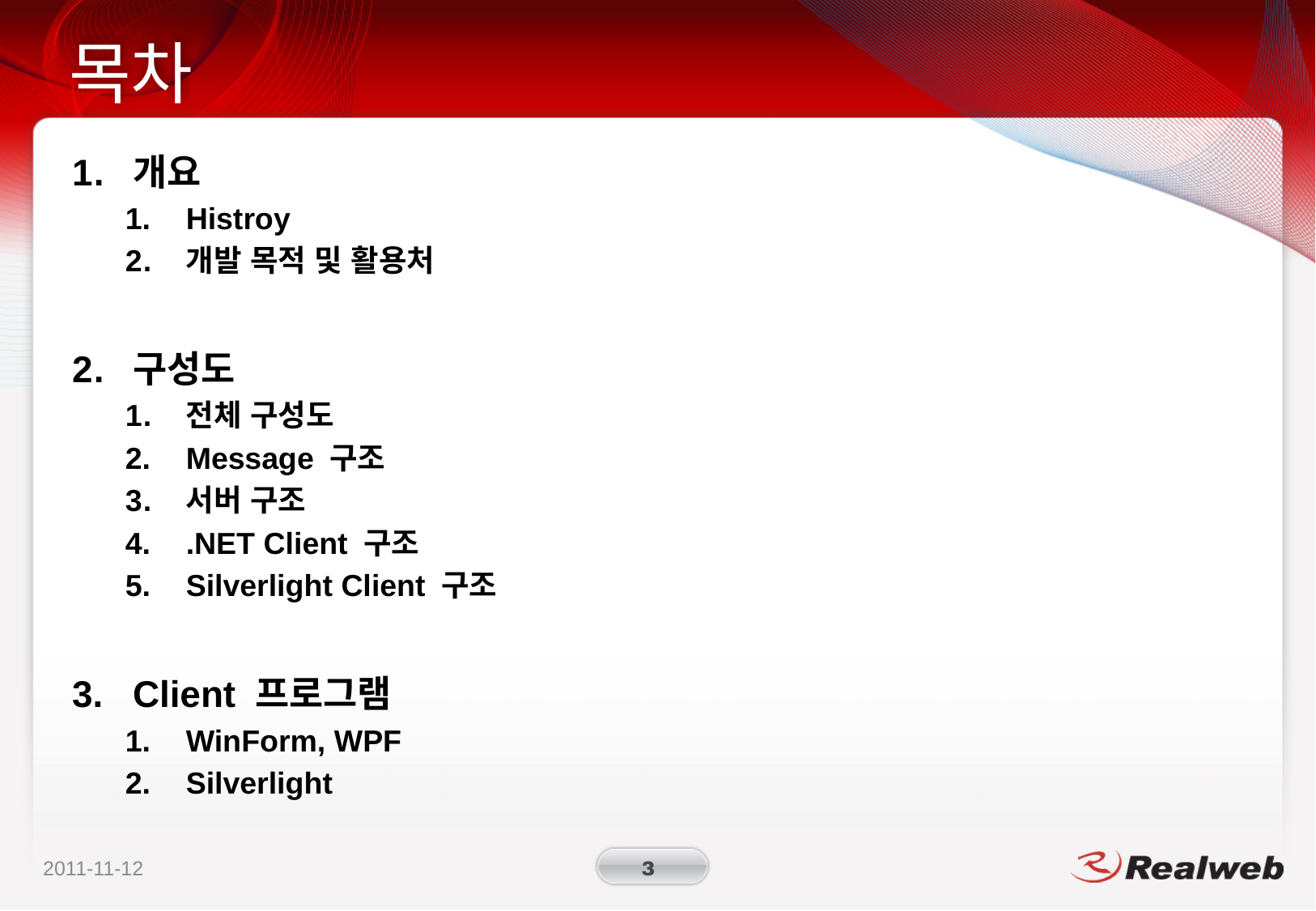

개요
Histroy
개발 목적 및 활용처

구성도
전체 구성도
Message 구조
서버 구조
.NET Client 구조
Silverlight Client 구조

Client 프로그램
WinForm, WPF
Silverlight

2011-11-12
3